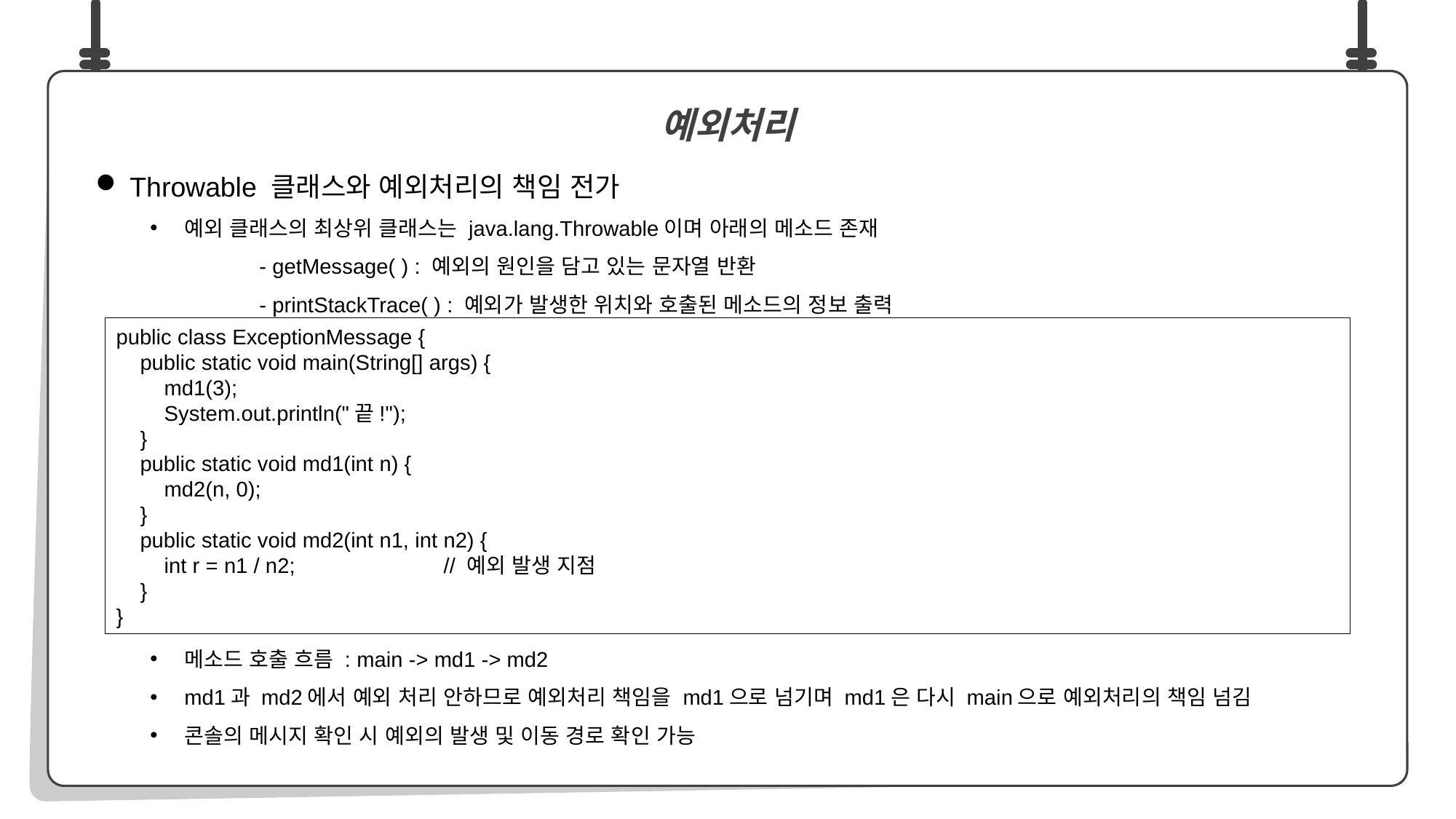

Throwable 클래스와 예외처리의 책임 전가
예외 클래스의 최상위 클래스는 java.lang.Throwable이며 아래의 메소드 존재
	- getMessage( ) : 예외의 원인을 담고 있는 문자열 반환
	- printStackTrace( ) : 예외가 발생한 위치와 호출된 메소드의 정보 출력

메소드 호출 흐름 : main -> md1 -> md2
md1과 md2에서 예외 처리 안하므로 예외처리 책임을 md1으로 넘기며 md1은 다시 main으로 예외처리의 책임 넘김
콘솔의 메시지 확인 시 예외의 발생 및 이동 경로 확인 가능

예외처리

public class ExceptionMessage {
    public static void main(String[] args) {
        md1(3);
        System.out.println("끝!");
    }
    public static void md1(int n) {
        md2(n, 0);
    }
    public static void md2(int n1, int n2) {
        int r = n1 / n2;		// 예외 발생 지점
    }
}